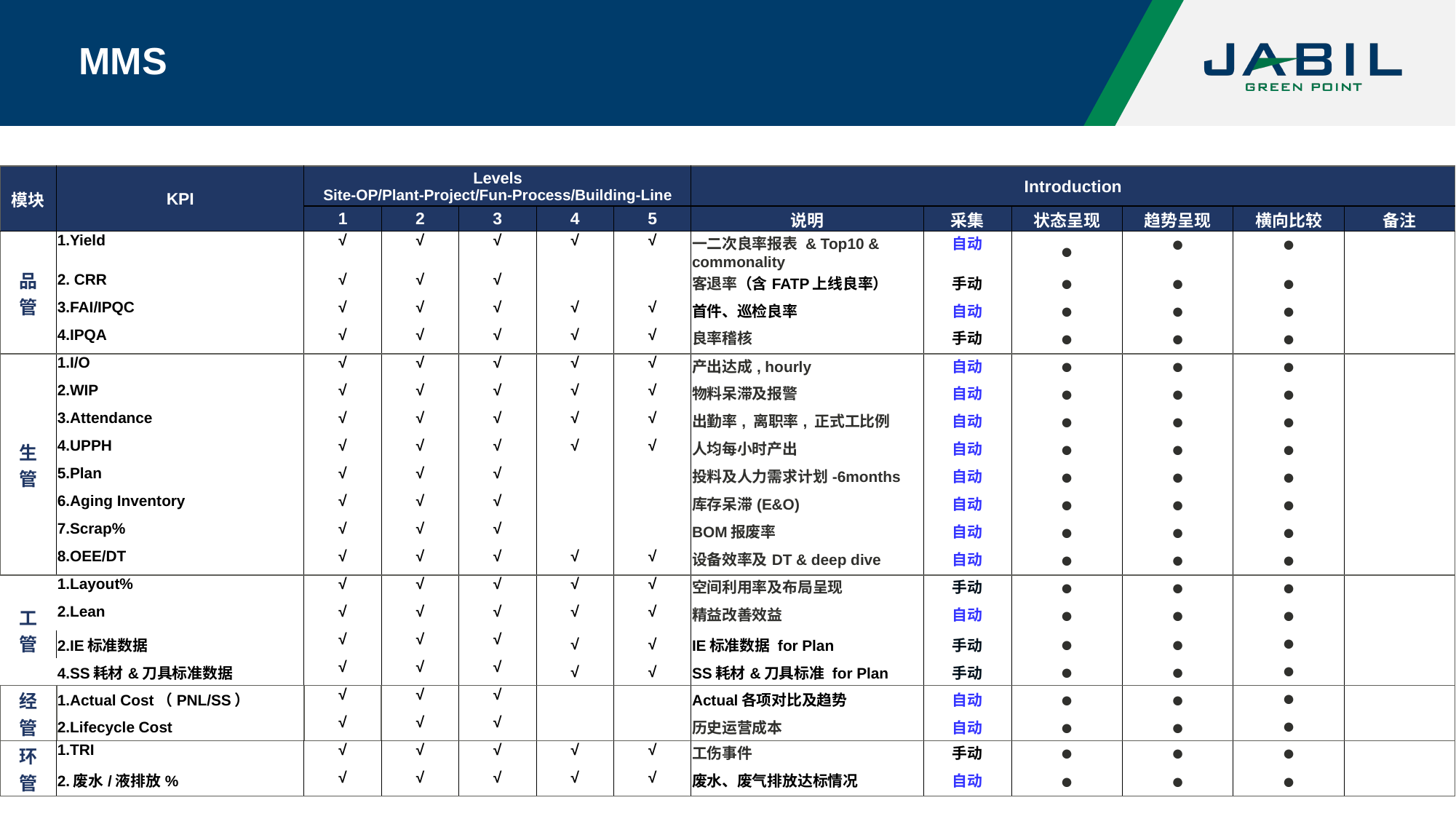

# MMS
| 模块 | KPI | Levels Site-OP/Plant-Project/Fun-Process/Building-Line |  |  |  |  | Introduction | 阶段 |  |  |  | 备注 |
| --- | --- | --- | --- | --- | --- | --- | --- | --- | --- | --- | --- | --- |
|  |  | 1 | 2 | 3 | 4 | 5 | 说明 | 采集 | 状态呈现 | 趋势呈现 | 横向比较 | 备注 |
| 品 管 | 1.Yield | √ | √ | √ | √ | √ | 一二次良率报表 & Top10 & commonality | 自动 | ● | ● | ● |  |
|  | 2. CRR | √ | √ | √ |  |  | 客退率（含FATP上线良率） | 手动 | ● | ● | ● |  |
|  | 3.FAI/IPQC | √ | √ | √ | √ | √ | 首件、巡检良率 | 自动 | ● | ● | ● |  |
|  | 4.IPQA | √ | √ | √ | √ | √ | 良率稽核 | 手动 | ● | ● | ● |  |
| 生 管 | 1.I/O | √ | √ | √ | √ | √ | 产出达成, hourly | 自动 | ● | ● | ● |  |
|  | 2.WIP | √ | √ | √ | √ | √ | 物料呆滞及报警 | 自动 | ● | ● | ● |  |
|  | 3.Attendance | √ | √ | √ | √ | √ | 出勤率, 离职率, 正式工比例 | 自动 | ● | ● | ● |  |
|  | 4.UPPH | √ | √ | √ | √ | √ | 人均每小时产出 | 自动 | ● | ● | ● |  |
|  | 5.Plan | √ | √ | √ |  |  | 投料及人力需求计划-6months | 自动 | ● | ● | ● |  |
|  | 6.Aging Inventory | √ | √ | √ |  |  | 库存呆滞(E&O) | 自动 | ● | ● | ● |  |
|  | 7.Scrap% | √ | √ | √ |  |  | BOM报废率 | 自动 | ● | ● | ● |  |
|  | 8.OEE/DT | √ | √ | √ | √ | √ | 设备效率及DT & deep dive | 自动 | ● | ● | ● |  |
| 工管 | 1.Layout% | √ | √ | √ | √ | √ | 空间利用率及布局呈现 | 手动 | ● | ● | ● |  |
|  | 2.Lean | √ | √ | √ | √ | √ | 精益改善效益 | 自动 | ● | ● | ● |  |
|  | 2.IE标准数据 | √ | √ | √ | √ | √ | IE标准数据 for Plan | 手动 | ● | ● | ● |  |
|  | 4.SS耗材&刀具标准数据 | √ | √ | √ | √ | √ | SS耗材&刀具标准 for Plan | 手动 | ● | ● | ● |  |
| 经 管 | 1.Actual Cost（PNL/SS） | √ | √ | √ |  |  | Actual各项对比及趋势 | 自动 | ● | ● | ● |  |
|  | 2.Lifecycle Cost | √ | √ | √ |  |  | 历史运营成本 | 自动 | ● | ● | ● |  |
| 环 管 | 1.TRI | √ | √ | √ | √ | √ | 工伤事件 | 手动 | ● | ● | ● |  |
|  | 2.废水/液排放% | √ | √ | √ | √ | √ | 废水、废气排放达标情况 | 自动 | ● | ● | ● |  |